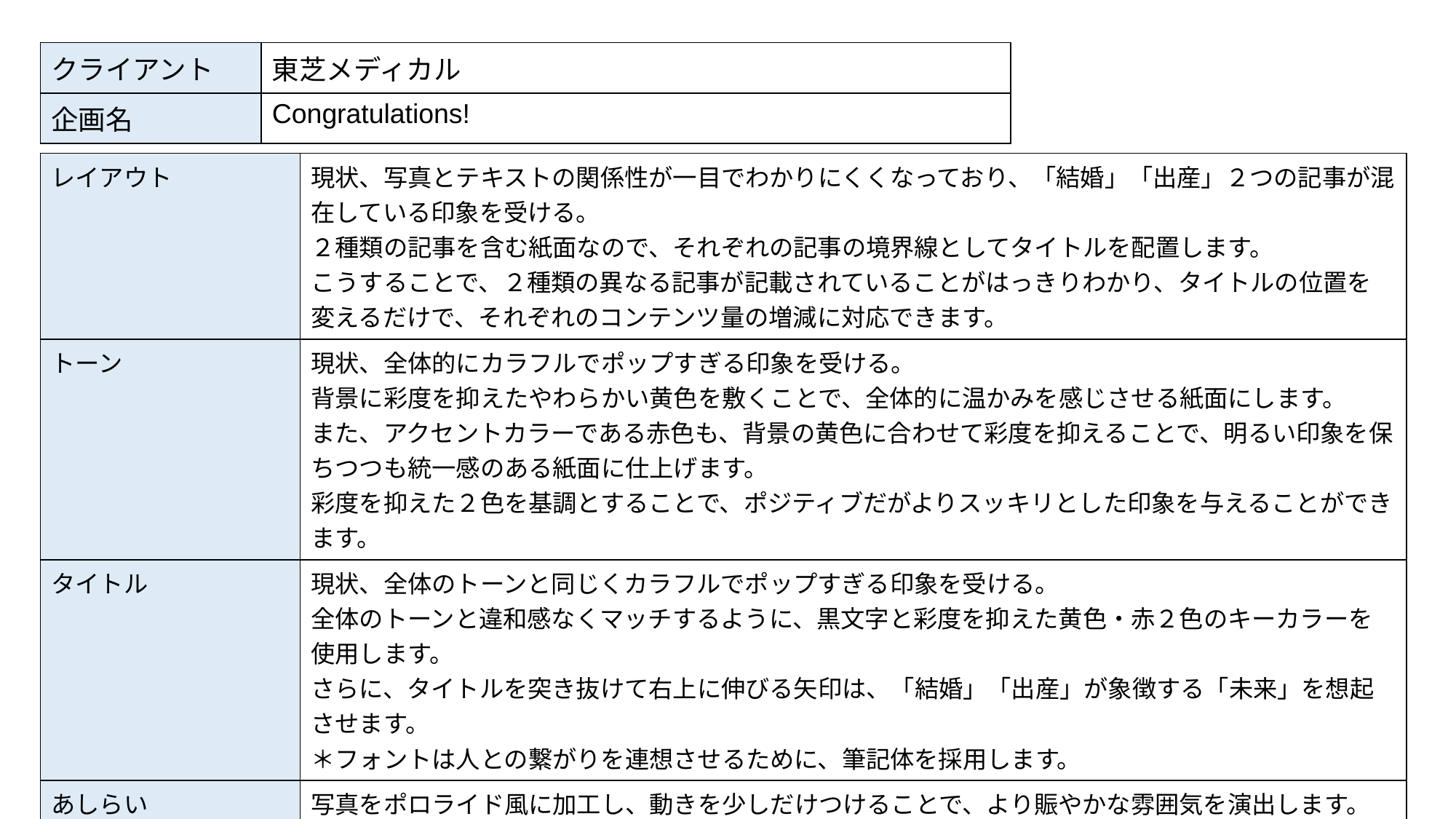

| クライアント | 東芝メディカル |
| --- | --- |
| 企画名 | Congratulations! |
| レイアウト | 現状、写真とテキストの関係性が一目でわかりにくくなっており、「結婚」「出産」２つの記事が混在している印象を受ける。 ２種類の記事を含む紙面なので、それぞれの記事の境界線としてタイトルを配置します。 こうすることで、２種類の異なる記事が記載されていることがはっきりわかり、タイトルの位置を変えるだけで、それぞれのコンテンツ量の増減に対応できます。 |
| --- | --- |
| トーン | 現状、全体的にカラフルでポップすぎる印象を受ける。 背景に彩度を抑えたやわらかい黄色を敷くことで、全体的に温かみを感じさせる紙面にします。 また、アクセントカラーである赤色も、背景の黄色に合わせて彩度を抑えることで、明るい印象を保ちつつも統一感のある紙面に仕上げます。 彩度を抑えた２色を基調とすることで、ポジティブだがよりスッキリとした印象を与えることができます。 |
| タイトル | 現状、全体のトーンと同じくカラフルでポップすぎる印象を受ける。 全体のトーンと違和感なくマッチするように、黒文字と彩度を抑えた黄色・赤２色のキーカラーを使用します。 さらに、タイトルを突き抜けて右上に伸びる矢印は、「結婚」「出産」が象徴する「未来」を想起させます。 ＊フォントは人との繋がりを連想させるために、筆記体を採用します。 |
| あしらい （写真の処理） | 写真をポロライド風に加工し、動きを少しだけつけることで、より賑やかな雰囲気を演出します。 また、テキスト情報は、写真のすぐ隣にメモのようにして配置します。 こうすることで、写真との関連性を強めつつ、記念アルバムのような紙面に仕上がります。 |